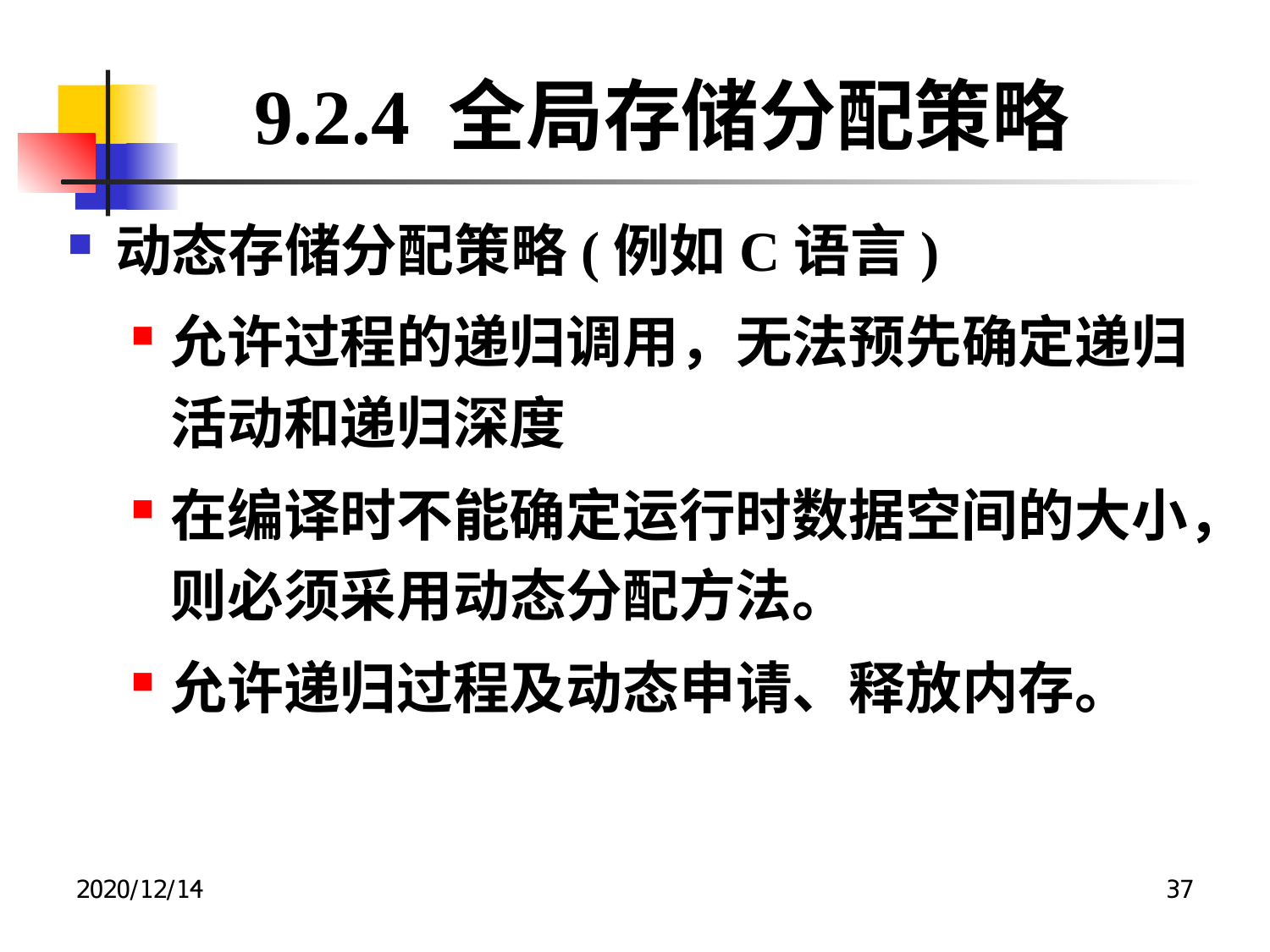

9.2.4 全局存储分配策略
动态存储分配策略(例如C语言)
允许过程的递归调用，无法预先确定递归活动和递归深度
在编译时不能确定运行时数据空间的大小，则必须采用动态分配方法。
允许递归过程及动态申请、释放内存。
2020/12/14
37